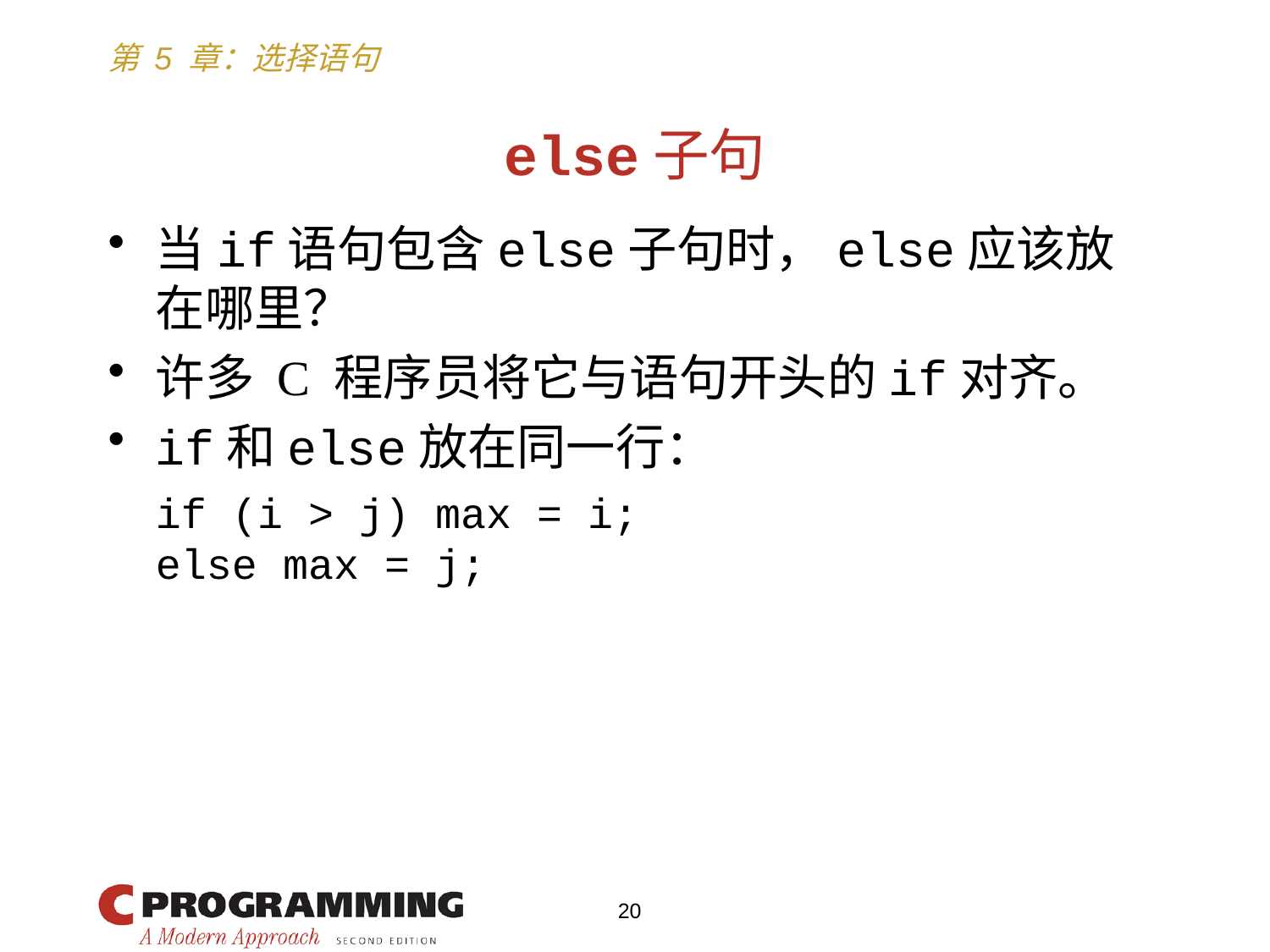

# else子句
当if语句包含else子句时，else应该放在哪里？
许多 C 程序员将它与语句开头的if对齐。
if和else放在同一行：
	if (i > j) max = i;
	else max = j;
20